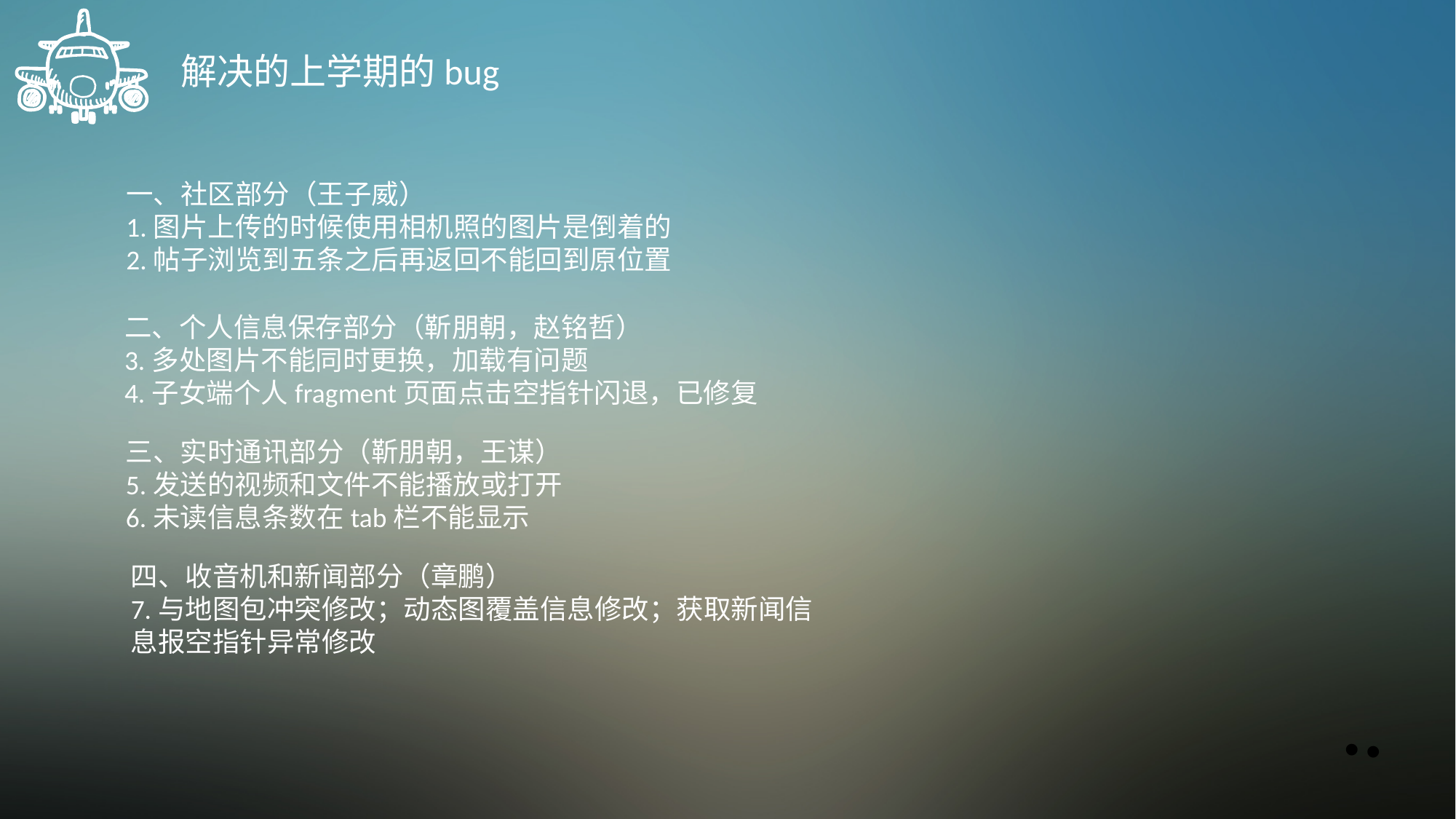

解决的上学期的bug
#
一、社区部分（王子威）
1.图片上传的时候使用相机照的图片是倒着的
2.帖子浏览到五条之后再返回不能回到原位置

二、个人信息保存部分（靳朋朝，赵铭哲）
3.多处图片不能同时更换，加载有问题
4.子女端个人fragment页面点击空指针闪退，已修复
三、实时通讯部分（靳朋朝，王谋）
5.发送的视频和文件不能播放或打开
6.未读信息条数在tab栏不能显示
四、收音机和新闻部分（章鹏）
7.与地图包冲突修改；动态图覆盖信息修改；获取新闻信息报空指针异常修改